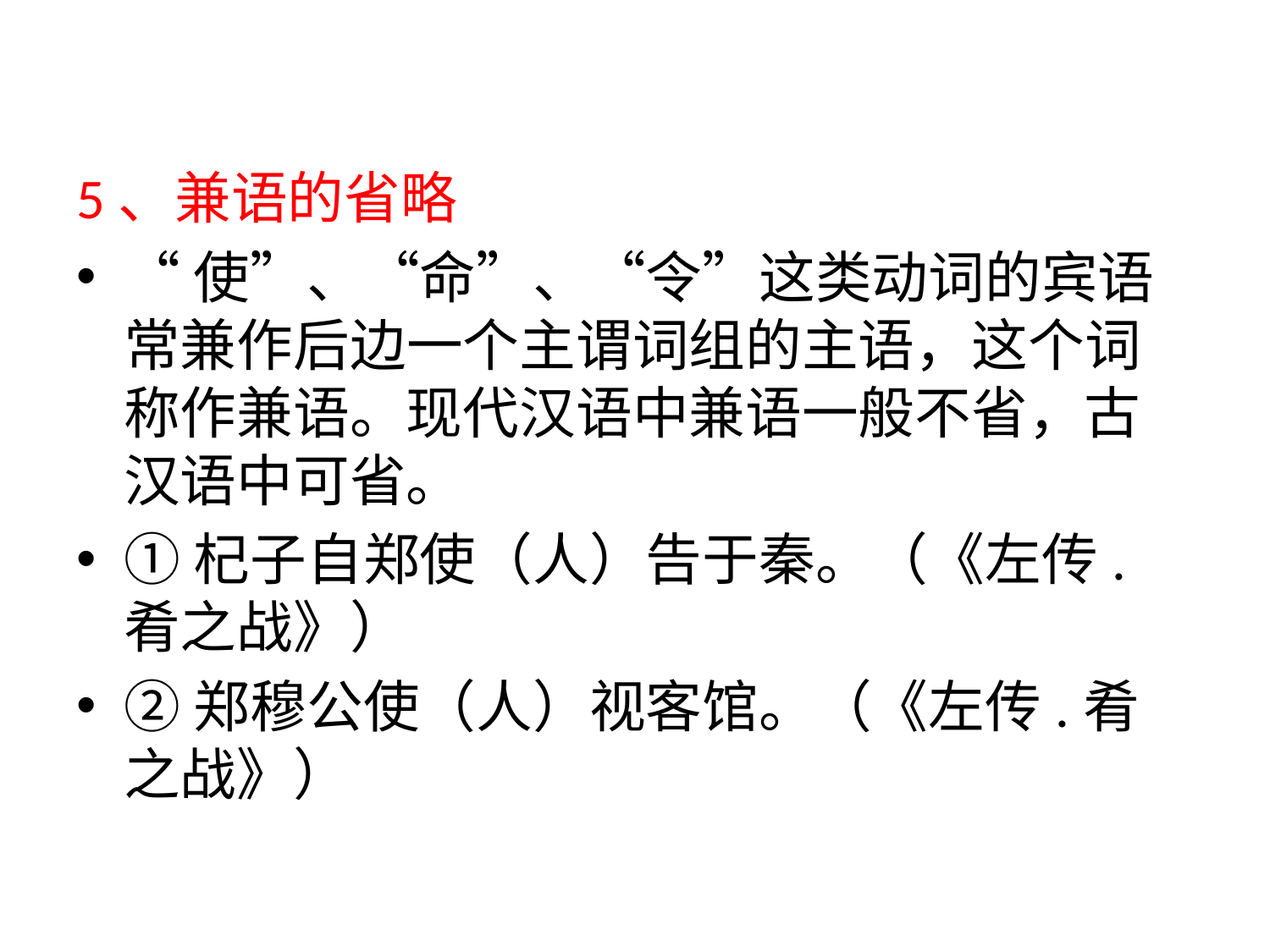

#
5、兼语的省略
“使”、“命”、“令”这类动词的宾语常兼作后边一个主谓词组的主语，这个词称作兼语。现代汉语中兼语一般不省，古汉语中可省。
①杞子自郑使（人）告于秦。（《左传.肴之战》）
②郑穆公使（人）视客馆。（《左传.肴之战》）